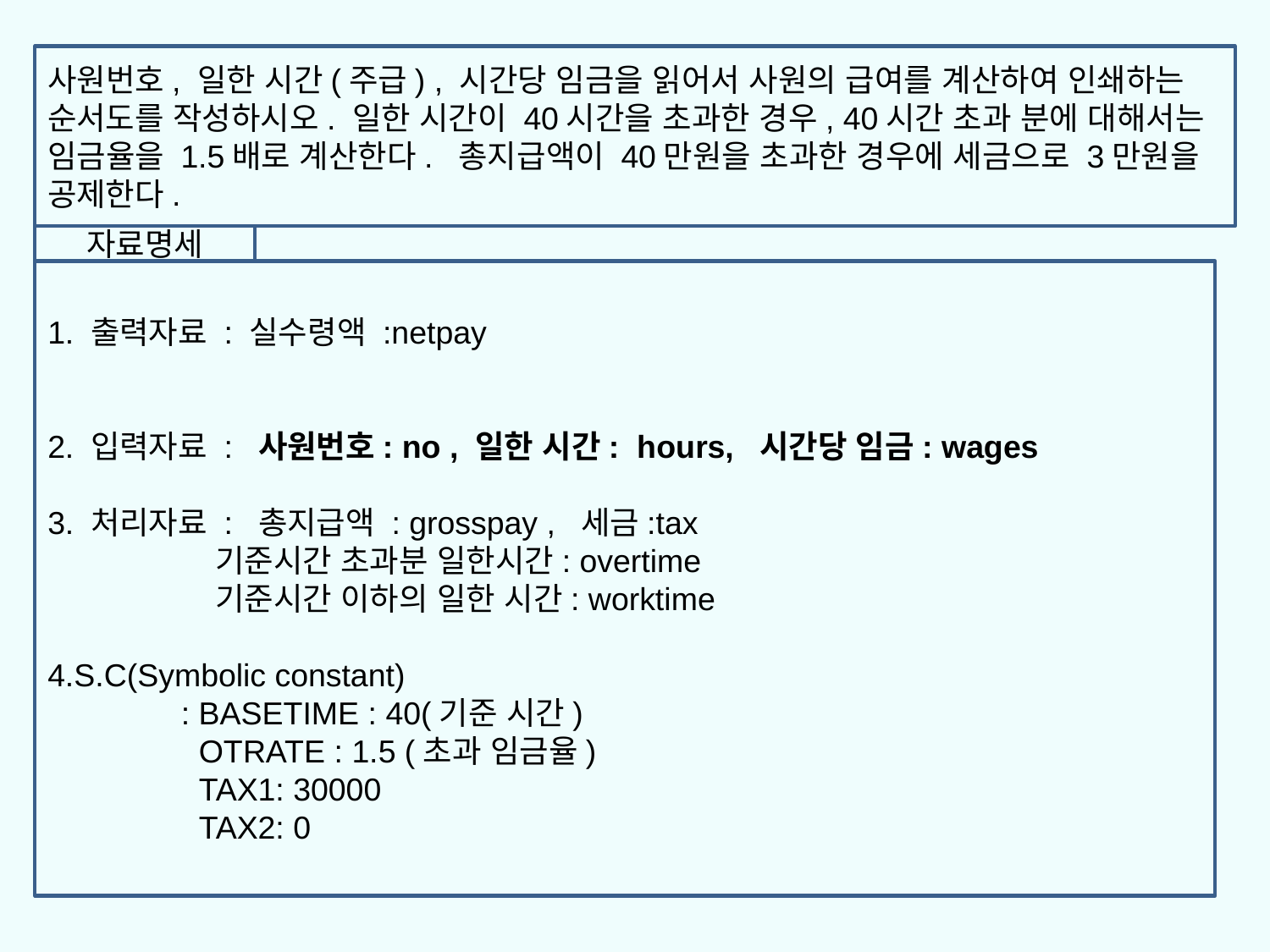

사원번호, 일한 시간(주급) , 시간당 임금을 읽어서 사원의 급여를 계산하여 인쇄하는 순서도를 작성하시오. 일한 시간이 40시간을 초과한 경우, 40시간 초과 분에 대해서는 임금율을 1.5배로 계산한다.  총지급액이 40만원을 초과한 경우에 세금으로 3만원을 공제한다.
자료명세
1. 출력자료 : 실수령액 :netpay

2. 입력자료 :  사원번호: no , 일한 시간:  hours,  시간당 임금: wages

3. 처리자료 :  총지급액 : grosspay ,  세금:tax
                  기준시간 초과분 일한시간: overtime
                  기준시간 이하의 일한 시간: worktime

4.S.C(Symbolic constant)
               : BASETIME : 40(기준 시간)
                 OTRATE : 1.5 (초과 임금율)
                 TAX1: 30000
                 TAX2: 0